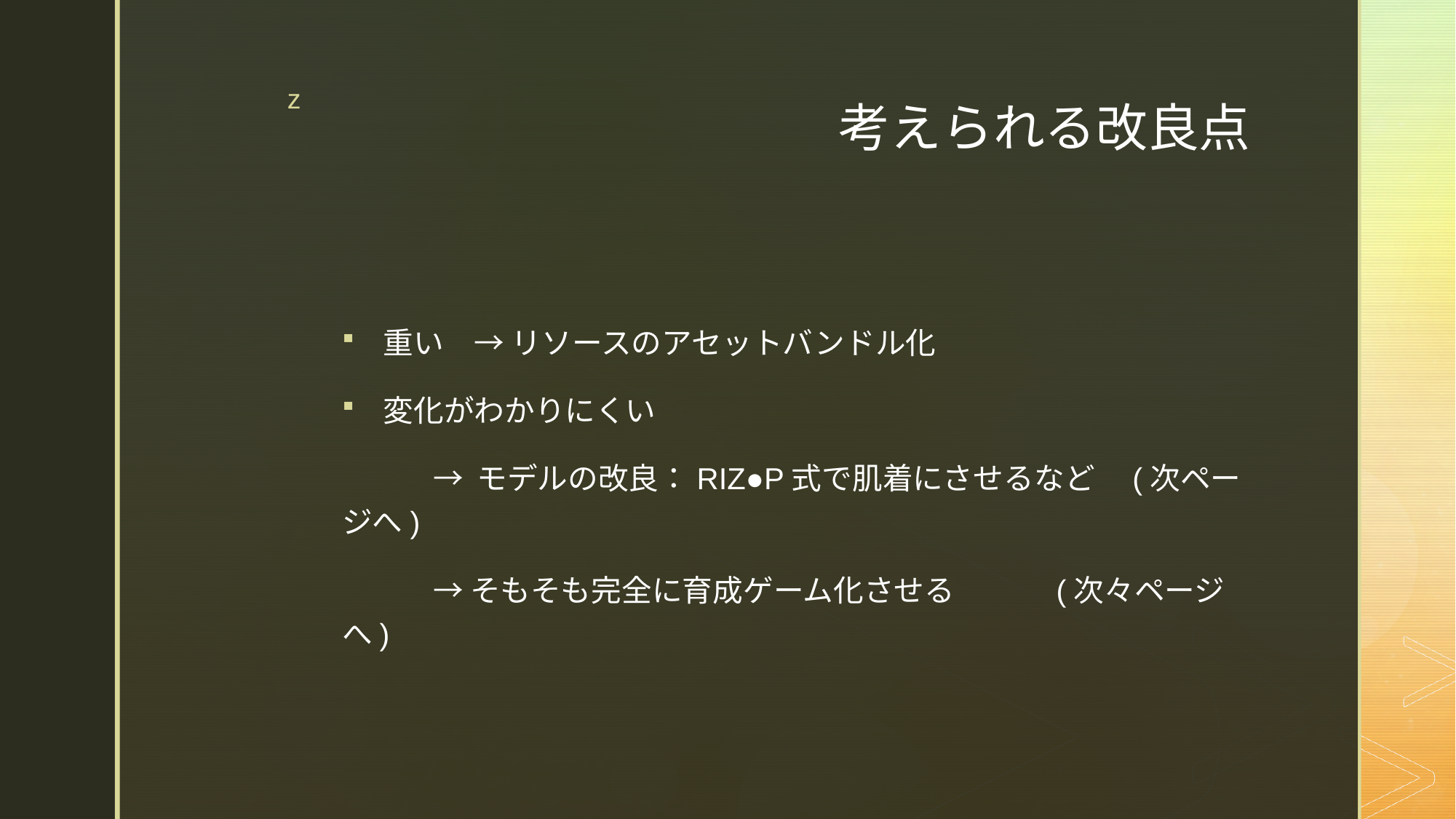

# 考えられる改良点
重い　→ リソースのアセットバンドル化
変化がわかりにくい
　　　→  モデルの改良：RIZ●P式で肌着にさせるなど　(次ページへ)
　　　→ そもそも完全に育成ゲーム化させる              (次々ページへ)